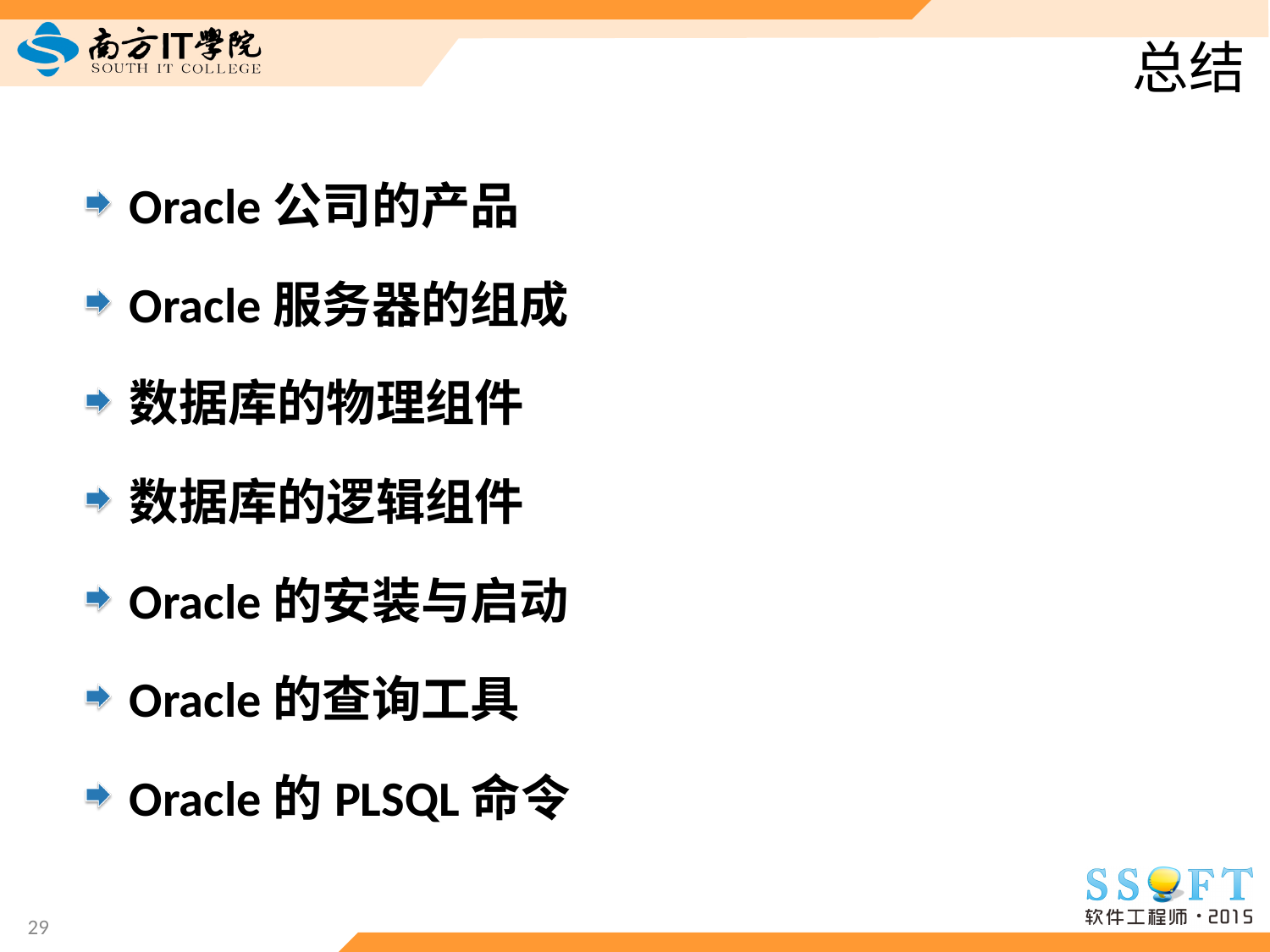

# 总结
Oracle公司的产品
Oracle服务器的组成
数据库的物理组件
数据库的逻辑组件
Oracle的安装与启动
Oracle的查询工具
Oracle的PLSQL命令
29